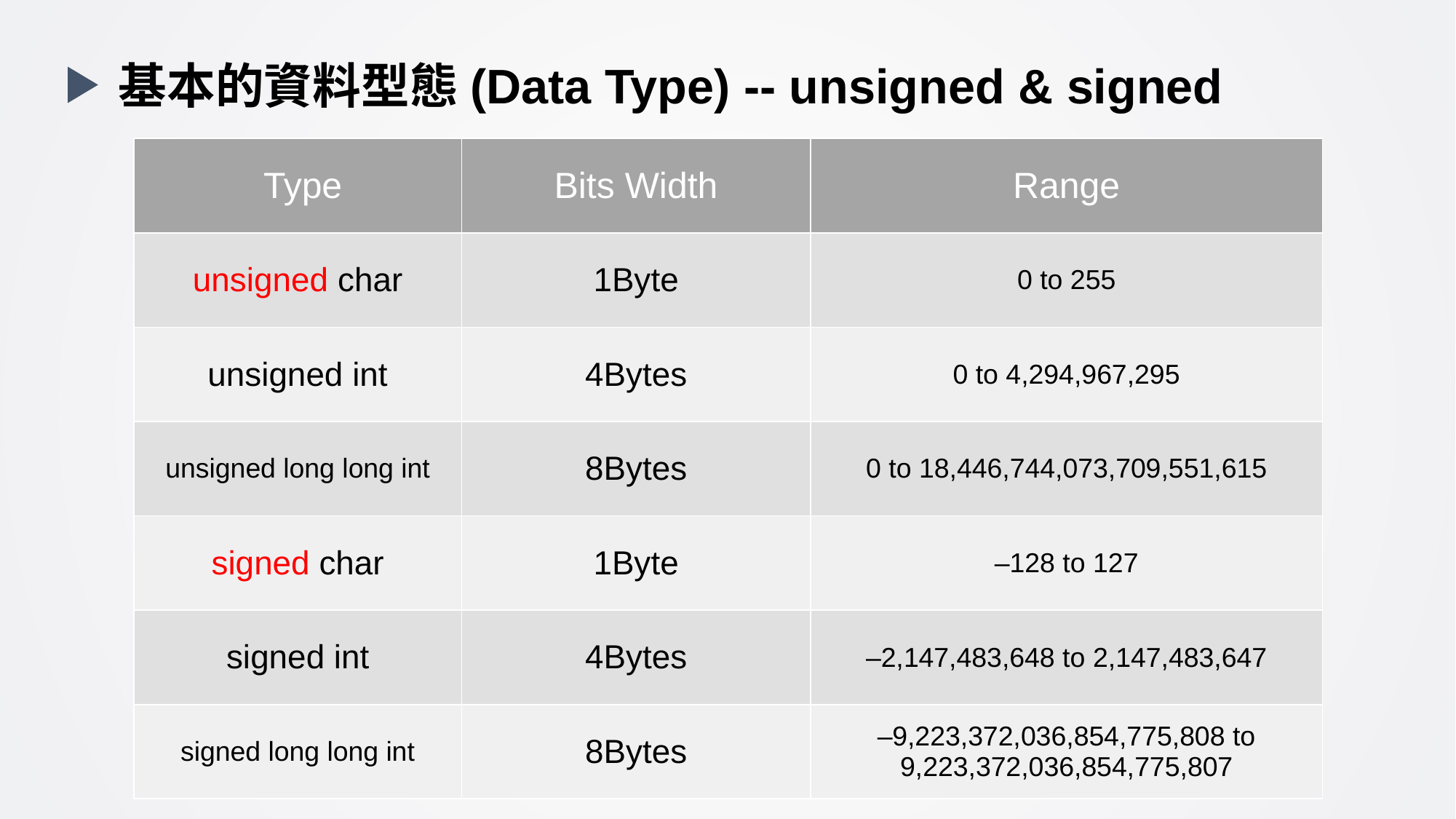

基本的資料型態(Data Type) -- unsigned & signed

| Type | Bits Width | Range |
| --- | --- | --- |
| unsigned char | 1Byte | 0 to 255 |
| unsigned int | 4Bytes | 0 to 4,294,967,295 |
| unsigned long long int | 8Bytes | 0 to 18,446,744,073,709,551,615 |
| signed char | 1Byte | –128 to 127 |
| signed int | 4Bytes | –2,147,483,648 to 2,147,483,647 |
| signed long long int | 8Bytes | –9,223,372,036,854,775,808 to 9,223,372,036,854,775,807 |